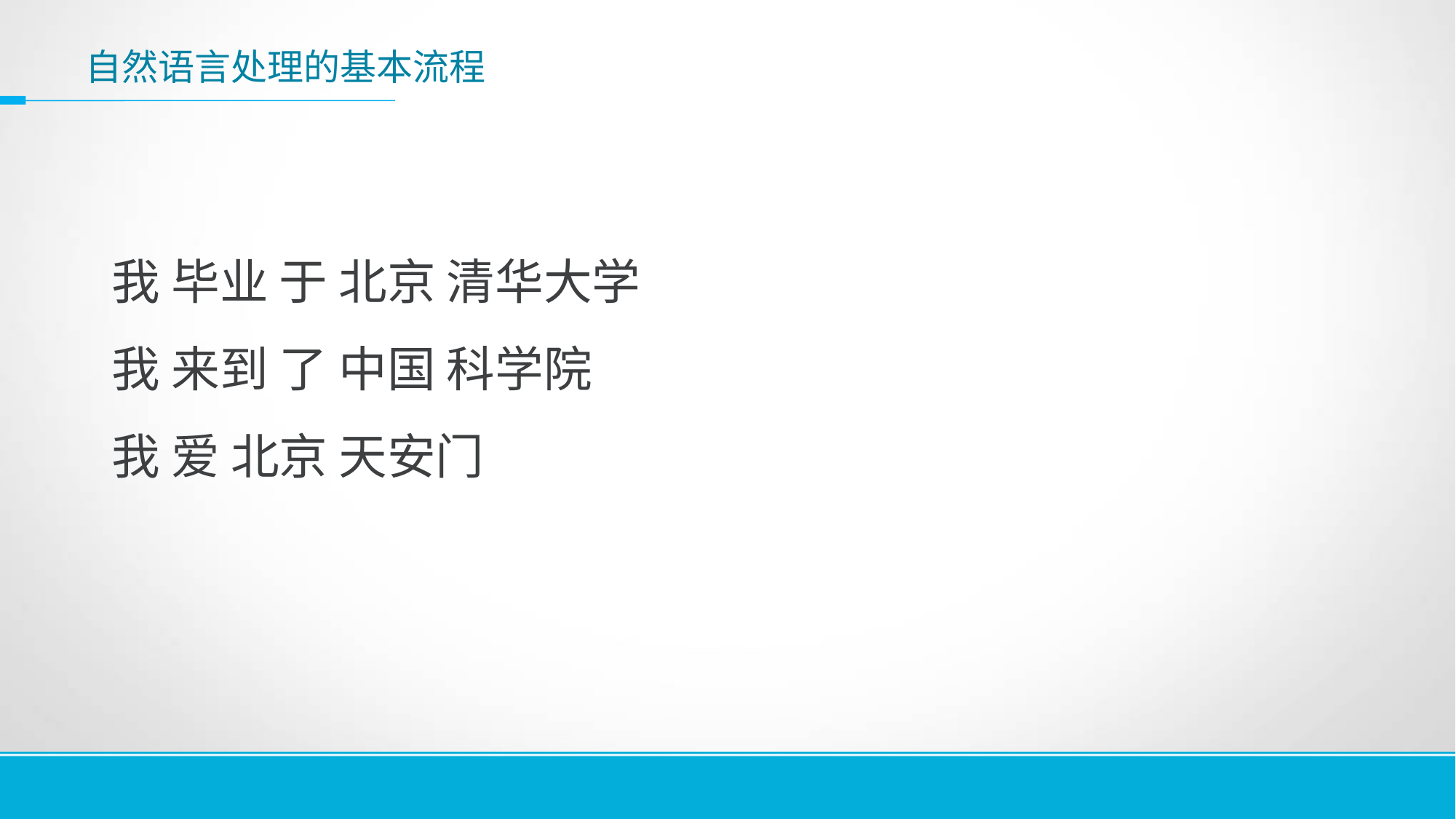

# 自然语言处理的基本流程
我 毕业 于 北京 清华大学
我 来到 了 中国 科学院
我 爱 北京 天安门